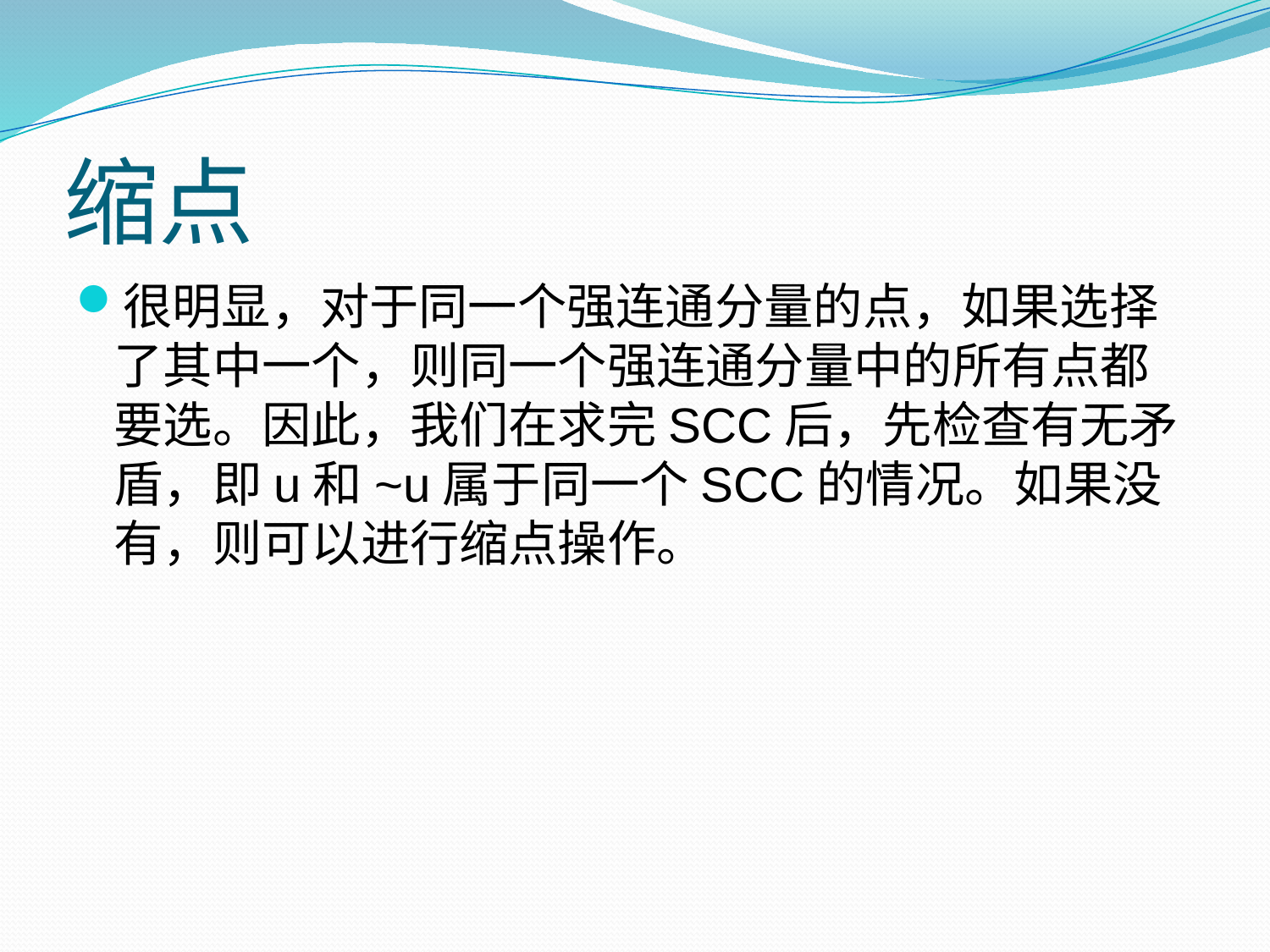

# 缩点
很明显，对于同一个强连通分量的点，如果选择了其中一个，则同一个强连通分量中的所有点都要选。因此，我们在求完SCC后，先检查有无矛盾，即u和~u属于同一个SCC的情况。如果没有，则可以进行缩点操作。